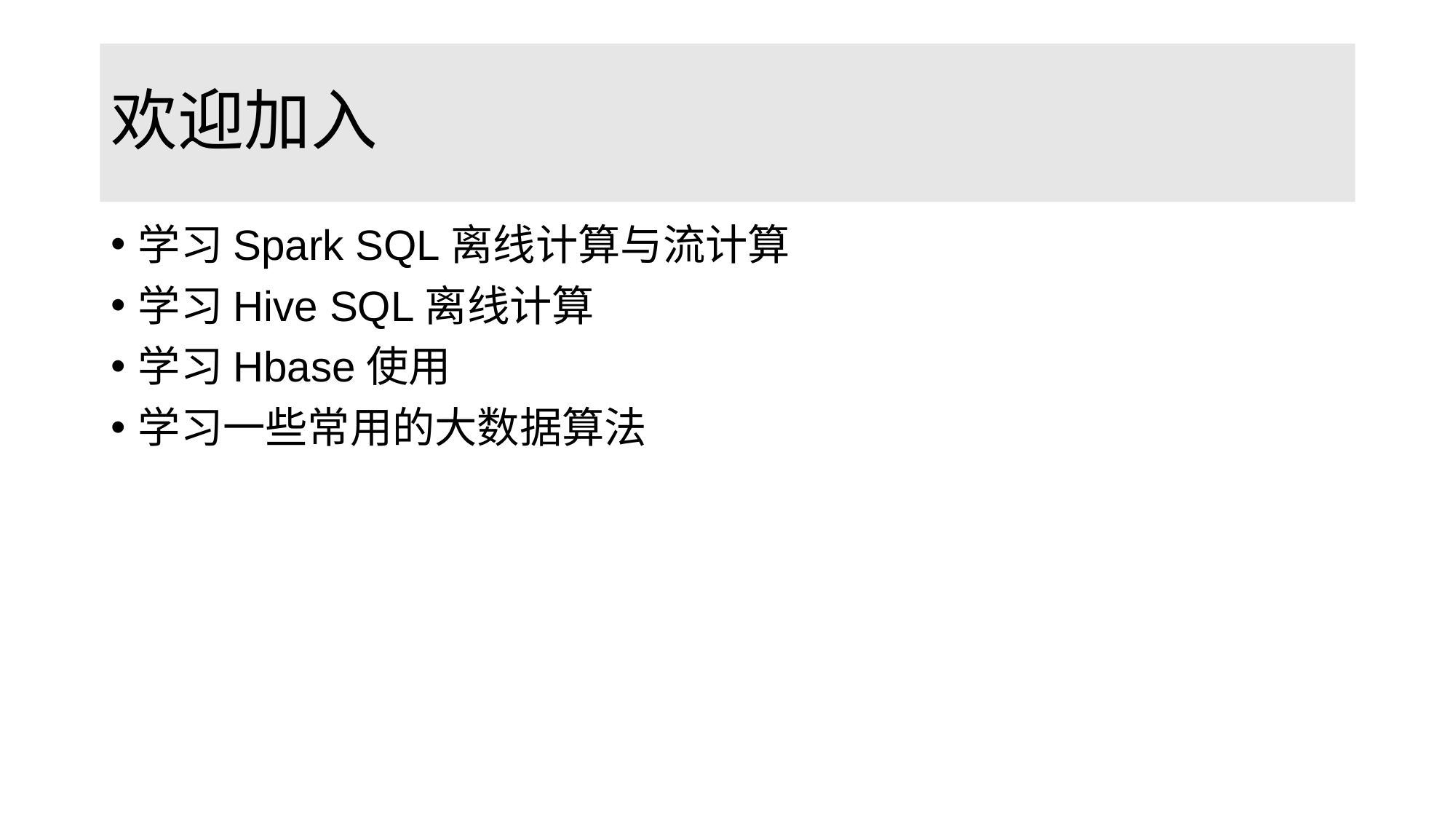

# 欢迎加入
学习Spark SQL离线计算与流计算
学习Hive SQL离线计算
学习Hbase使用
学习一些常用的大数据算法